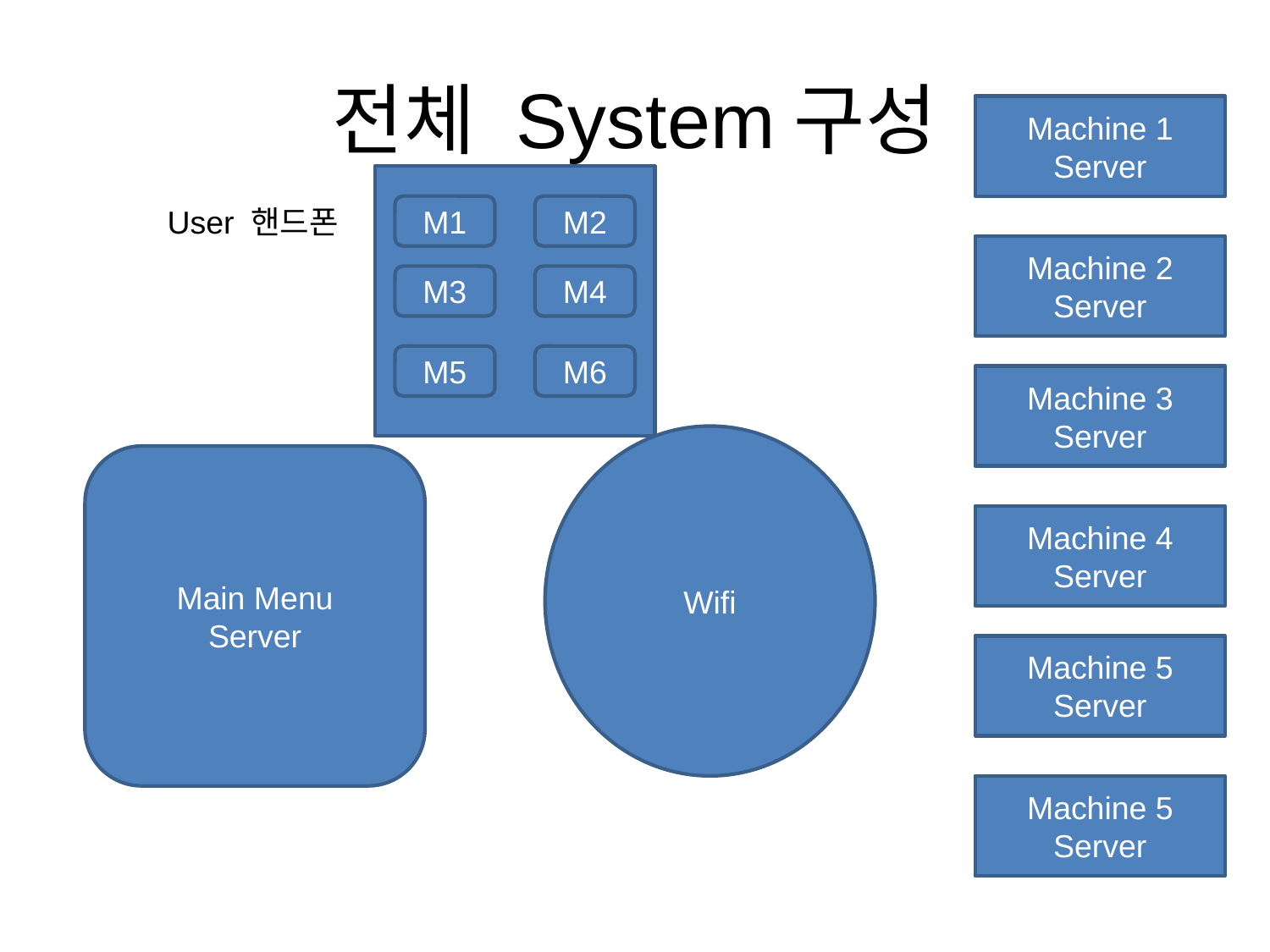

# 전체 System구성
Machine 1
Server

User 핸드폰
M1
M2
Machine 2
Server
M3
M4
M5
M6
Machine 3
Server
Wifi
Main Menu
Server
Machine 4
Server
Machine 5
Server
Machine 5
Server